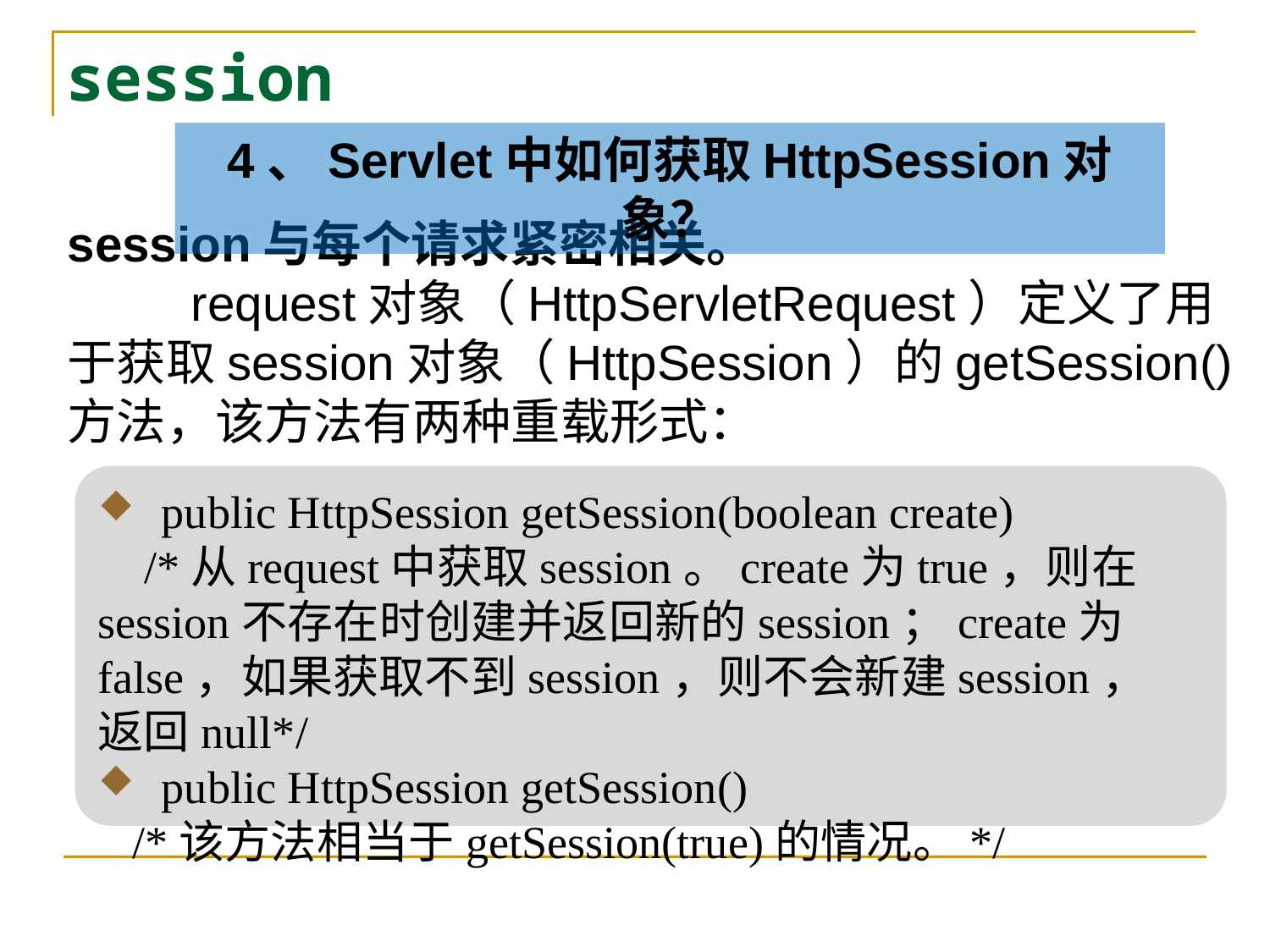

# session
4、Servlet中如何获取HttpSession对象？
session与每个请求紧密相关。
         request对象（HttpServletRequest）定义了用于获取session对象（HttpSession）的getSession()方法，该方法有两种重载形式：
public HttpSession getSession(boolean create)
    /*从request中获取session。create为true，则在session不存在时创建并返回新的session；create为false，如果获取不到session，则不会新建session， 返回null*/
public HttpSession getSession()
   /*该方法相当于getSession(true)的情况。*/